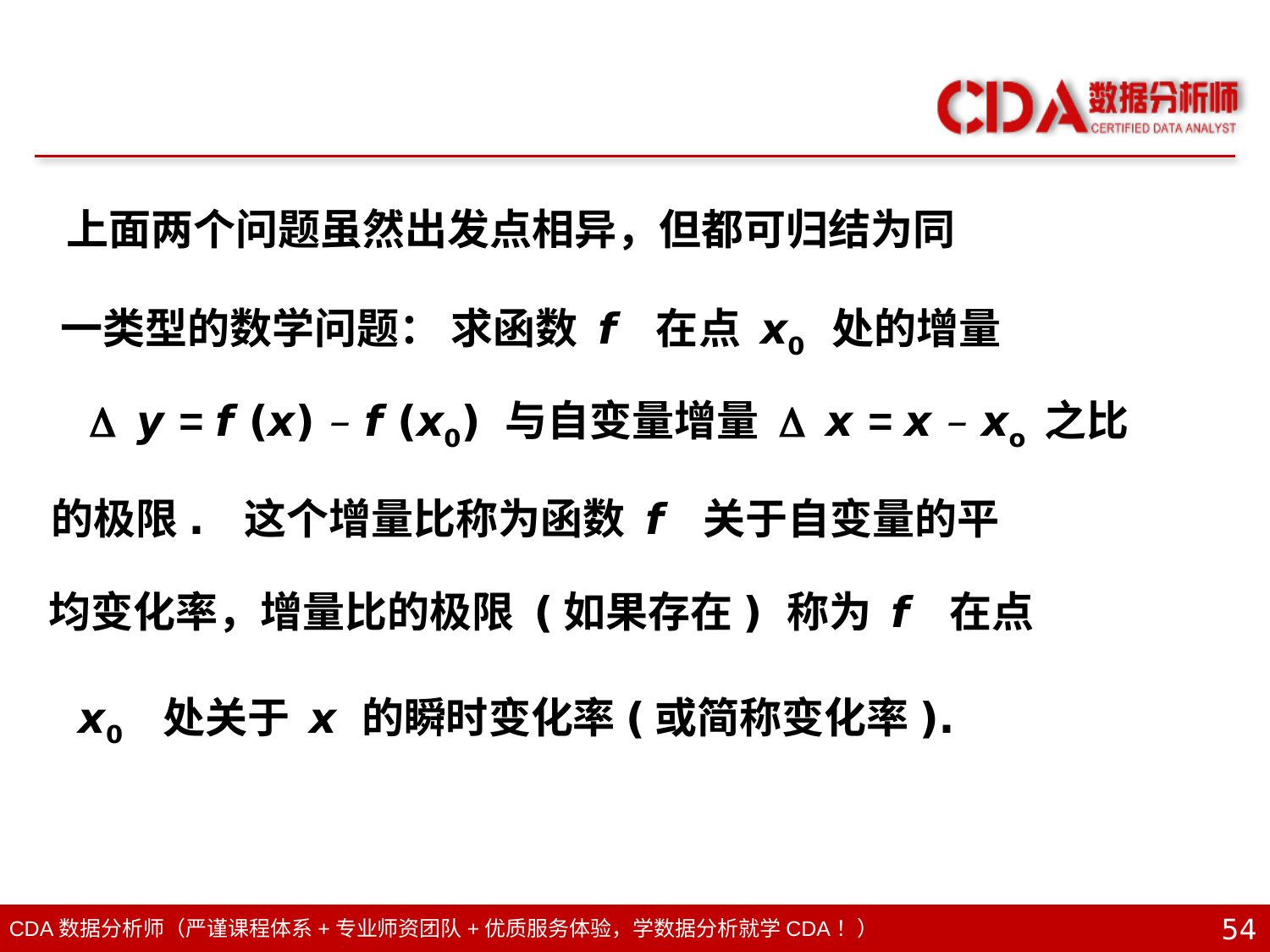

54
#
上面两个问题虽然出发点相异，但都可归结为同
一类型的数学问题： 求函数 f  在点 x0  处的增量
 Δ y = f (x) – f (x0) 与自变量增量 Δ x = x – xo 之比
的极限.  这个增量比称为函数 f  关于自变量的平
均变化率，增量比的极限 (如果存在) 称为 f  在点
x0  处关于 x 的瞬时变化率(或简称变化率).